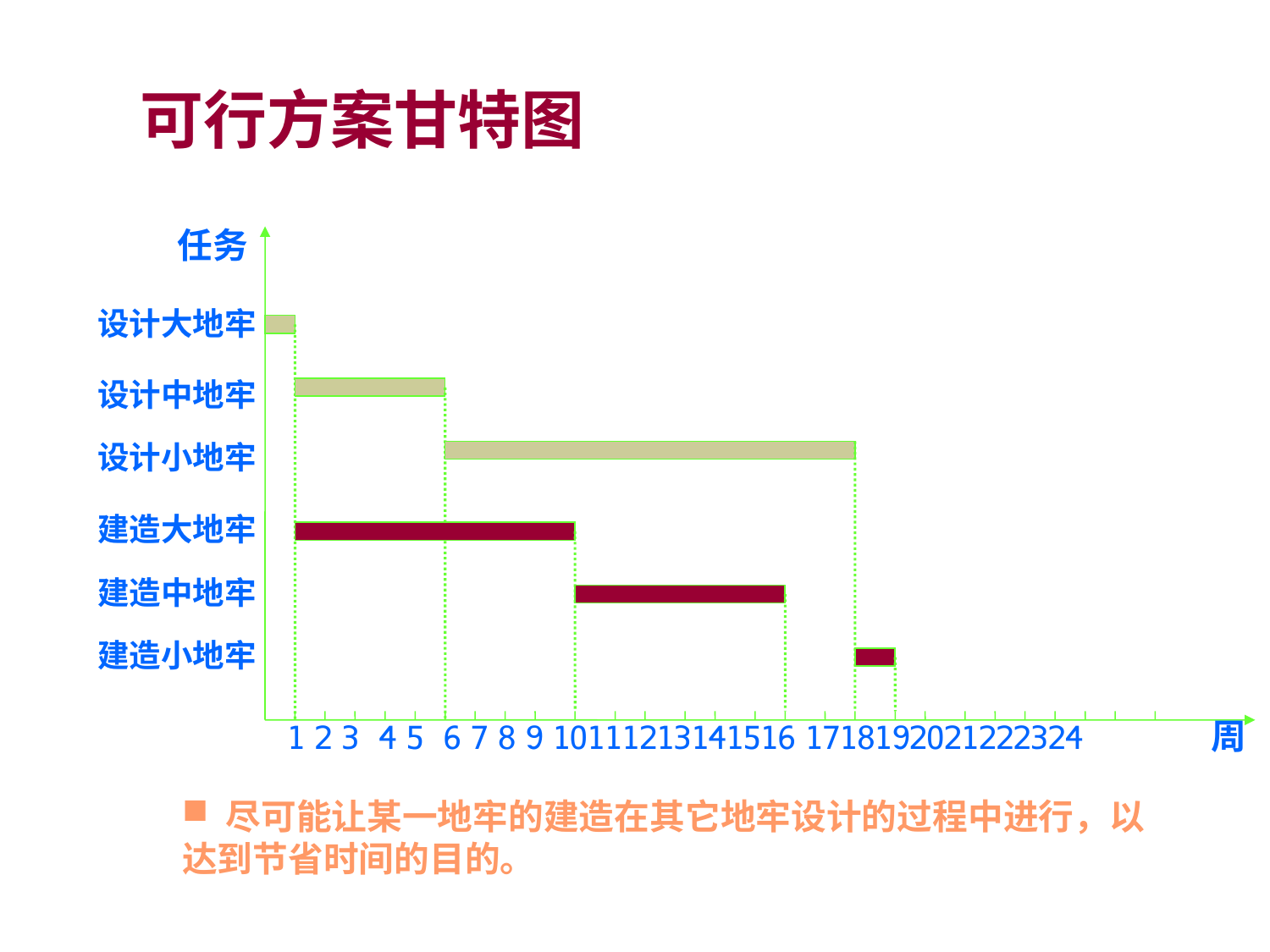

可行方案甘特图
任务
设计大地牢
设计中地牢
设计小地牢
建造大地牢
建造中地牢
建造小地牢

1 2 3  4 5  6 7 8 9 10111213141516 1718192021222324            周

 尽可能让某一地牢的建造在其它地牢设计的过程中进行，以达到节省时间的目的。